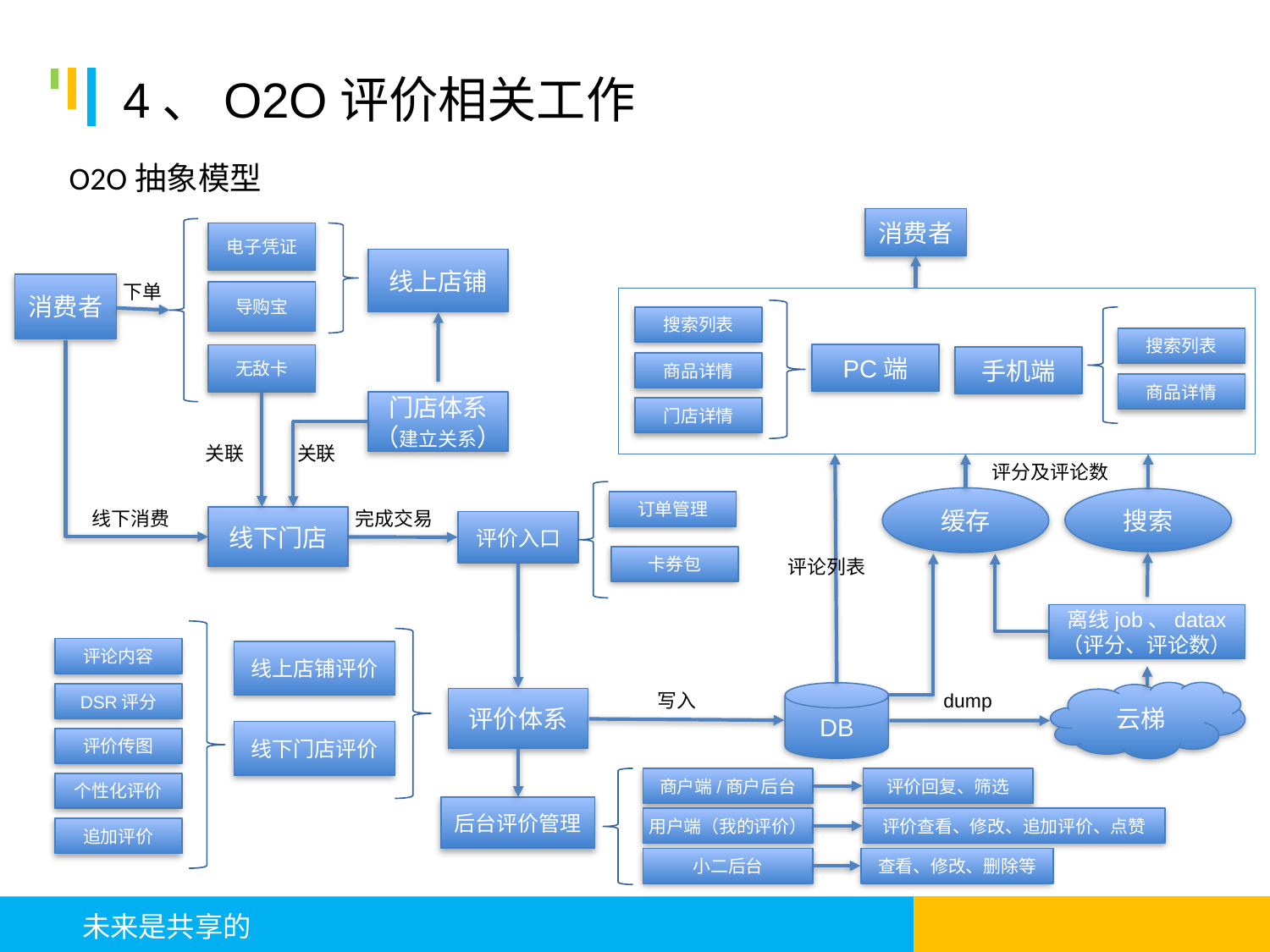

# 4、O2O评价相关工作

O2O抽象模型

消费者

电子凭证

线上店铺

下单

消费者

导购宝

搜索列表

搜索列表

PC端

无敌卡

手机端
商品详情

商品详情

门店体系
（建立关系）

门店详情

关联
关联

评分及评论数

缓存

搜索
订单管理

线下消费
完成交易

线下门店

评价入口

卡券包

评论列表

离线job、datax
（评分、评论数）

评论内容

线上店铺评价

dump
写入

云梯

DB
DSR评分

评价体系

线下门店评价
评价传图

商户端/商户后台

评价回复、筛选

个性化评价

后台评价管理
用户端（我的评价）

评价查看、修改、追加评价、点赞

追加评价

小二后台

查看、修改、删除等

            未来是共享的